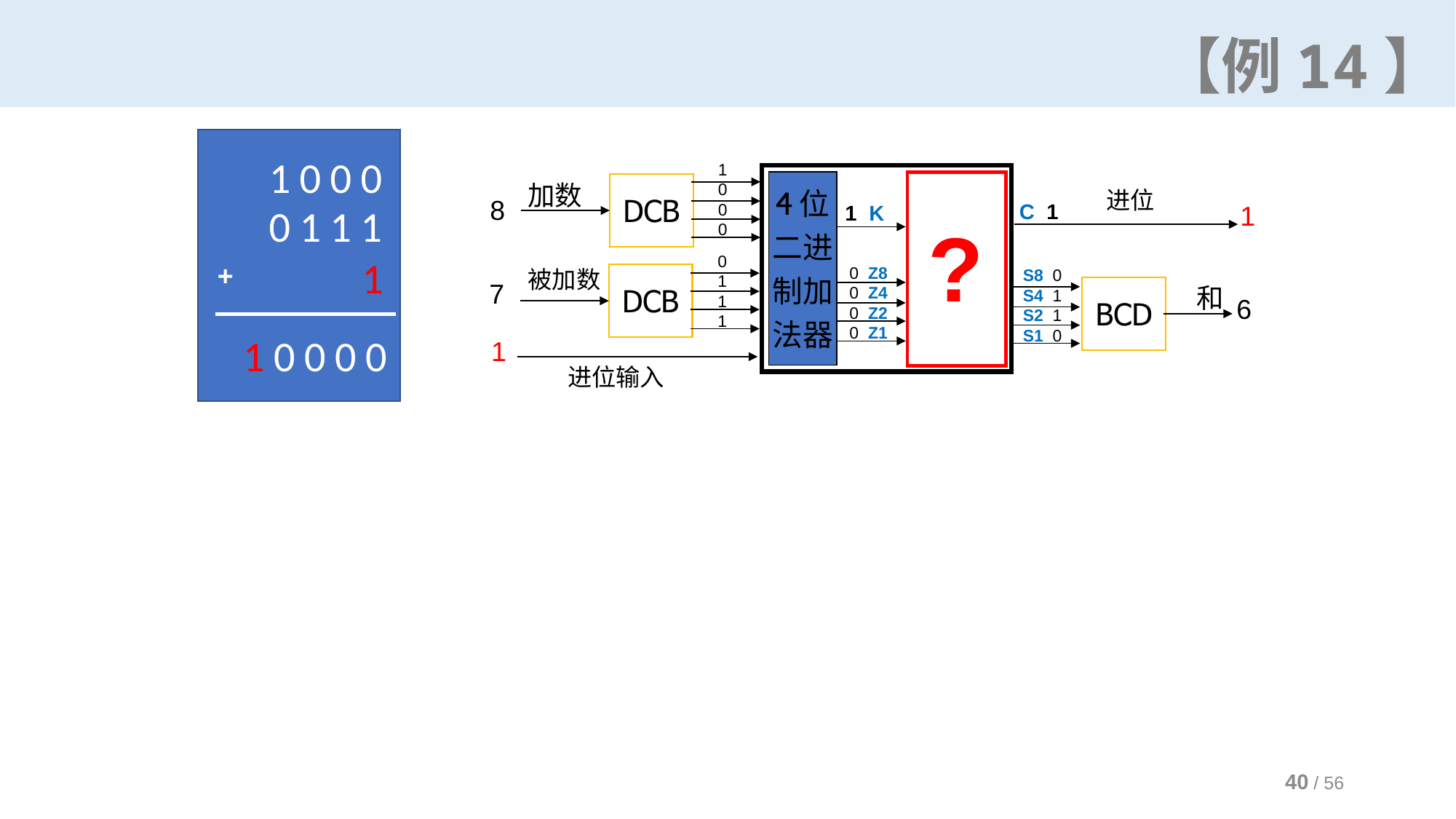

# 【例14】

1000
0111
1
+
10000
1
0
0
0

4位
二进
制加
法器

加数
DCB
进位
8
C  1
1
1  K
?
0
1
1
1
0  Z8
0  Z4
0  Z2
0  Z1
被加数
S8  0
S4  1
S2  1
S1  0
DCB
7
和
BCD
6
1
进位输入
40 / 56